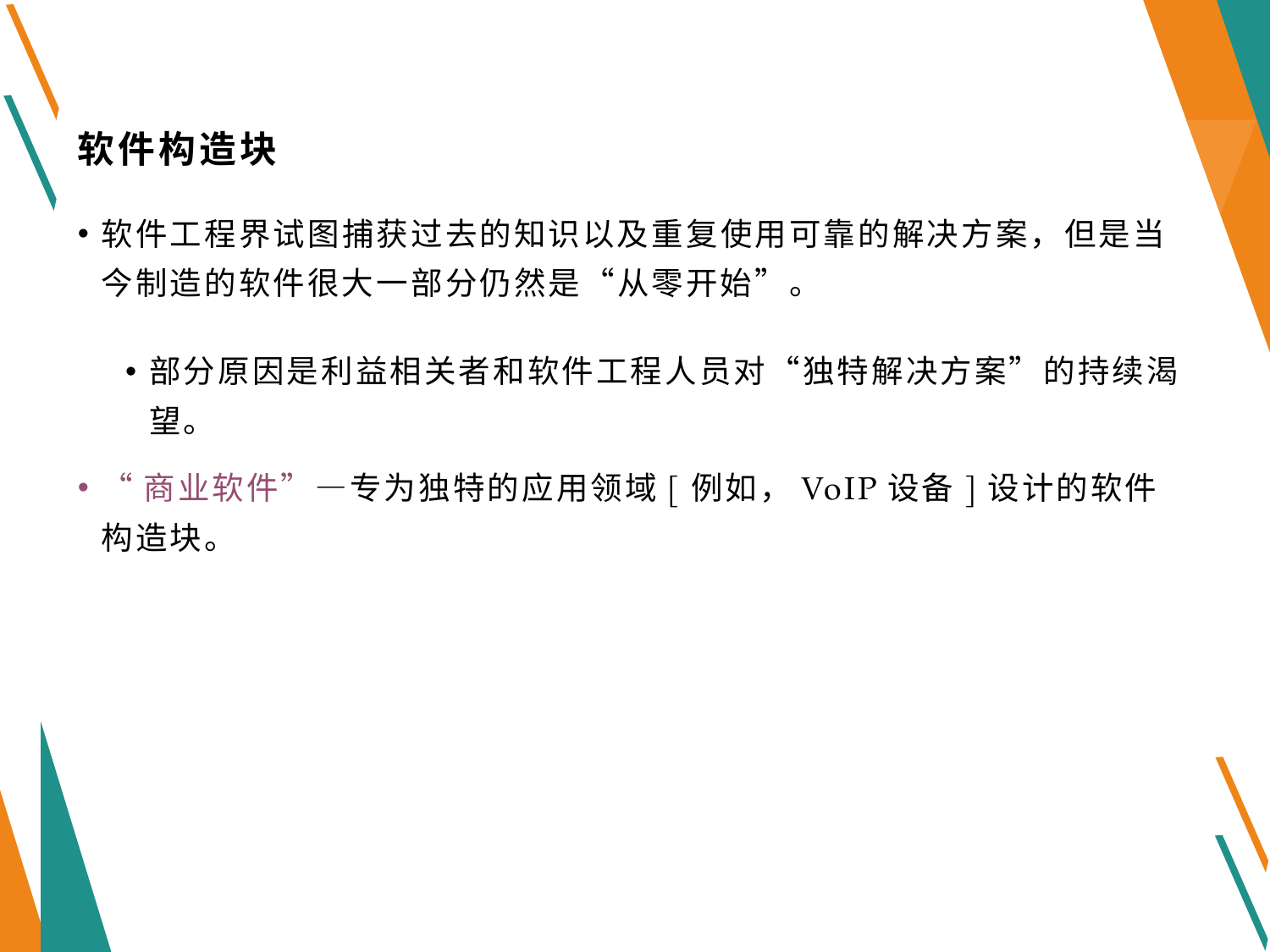

# 软件构造块
软件工程界试图捕获过去的知识以及重复使用可靠的解决方案，但是当今制造的软件很大一部分仍然是“从零开始”。
部分原因是利益相关者和软件工程人员对“独特解决方案”的持续渴望。
“商业软件”—专为独特的应用领域[例如，VoIP设备]设计的软件构造块。
11